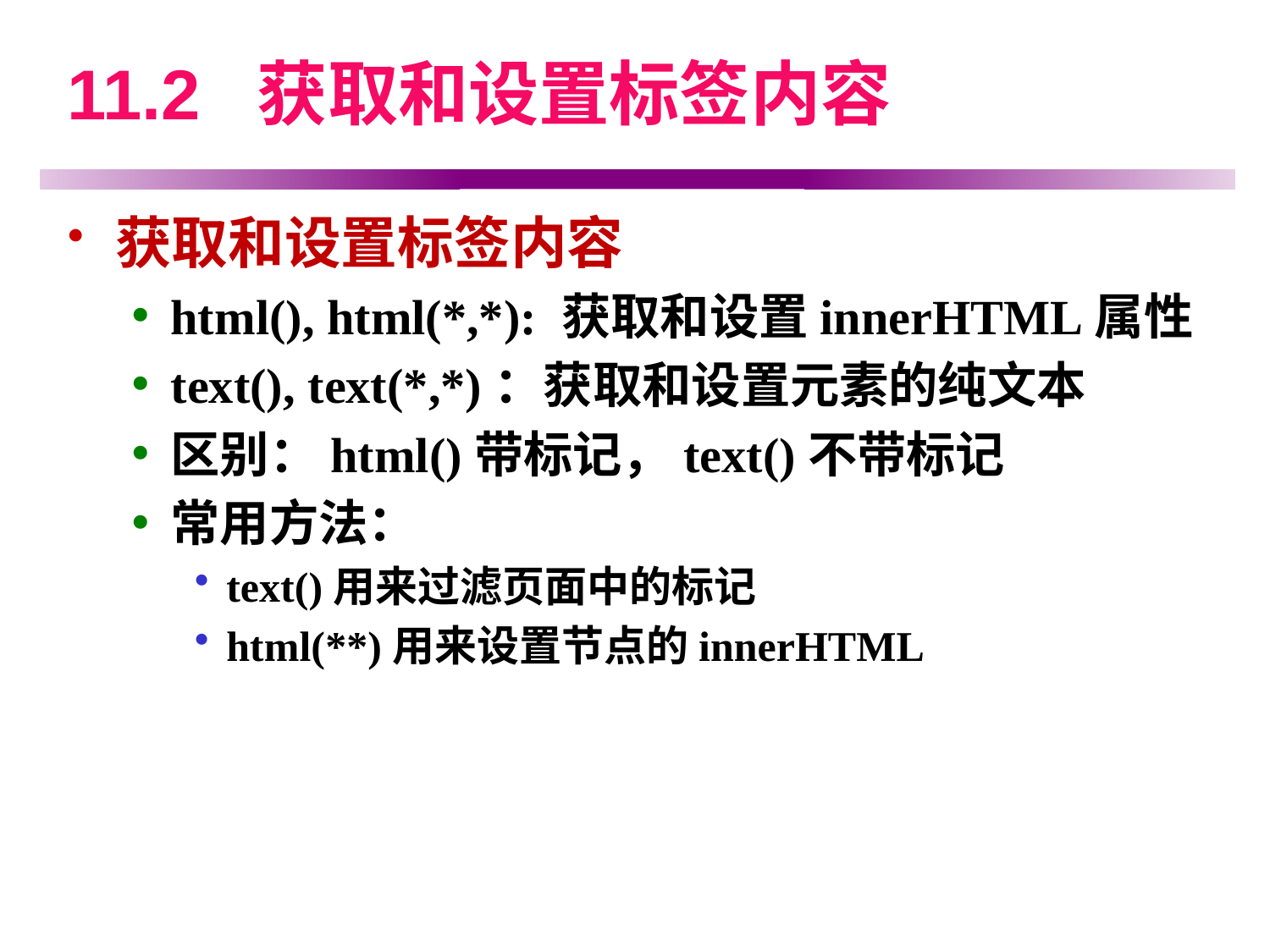

# 11.2  获取和设置标签内容
获取和设置标签内容
html(), html(*,*): 获取和设置innerHTML属性
text(), text(*,*)：获取和设置元素的纯文本
区别：html()带标记，text()不带标记
常用方法：
text()用来过滤页面中的标记
html(**)用来设置节点的innerHTML